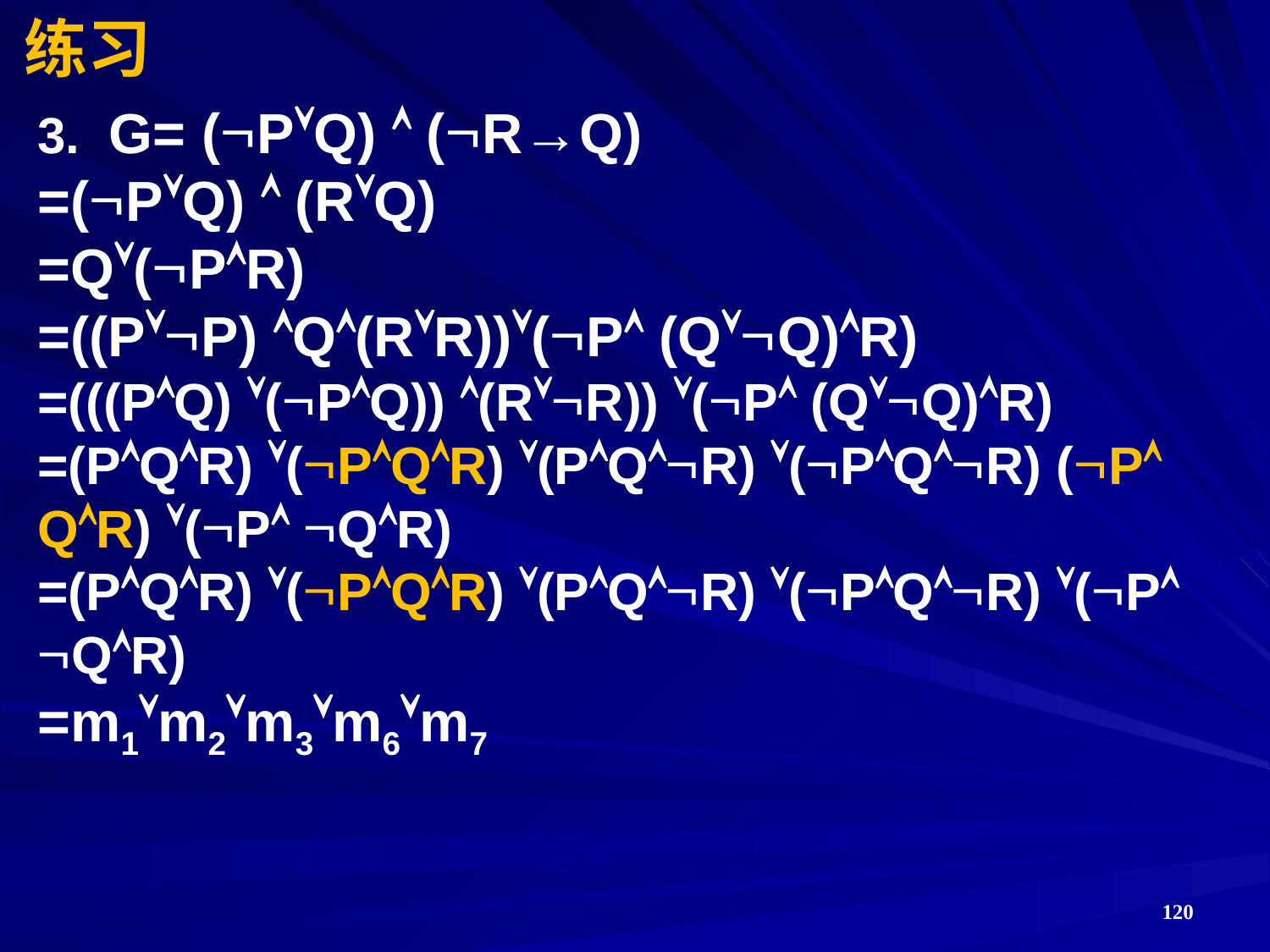

# 练习
G= (¬P∨Q) ∧ (¬R→Q)
=(¬P∨Q) ∧ (R∨Q)
=Q∨(¬P∧R)
=((P∨¬P) ∧Q∧(R∨R))∨(¬P∧ (Q∨¬Q)∧R)
=(((P∧Q) ∨(¬P∧Q)) ∧(R∨¬R)) ∨(¬P∧ (Q∨¬Q)∧R)
=(P∧Q∧R) ∨(¬P∧Q∧R) ∨(P∧Q∧¬R) ∨(¬P∧Q∧¬R) (¬P∧ Q∧R) ∨(¬P∧ ¬Q∧R)
=(P∧Q∧R) ∨(¬P∧Q∧R) ∨(P∧Q∧¬R) ∨(¬P∧Q∧¬R) ∨(¬P∧ ¬Q∧R)
=m1∨m2∨m3∨m6∨m7

120